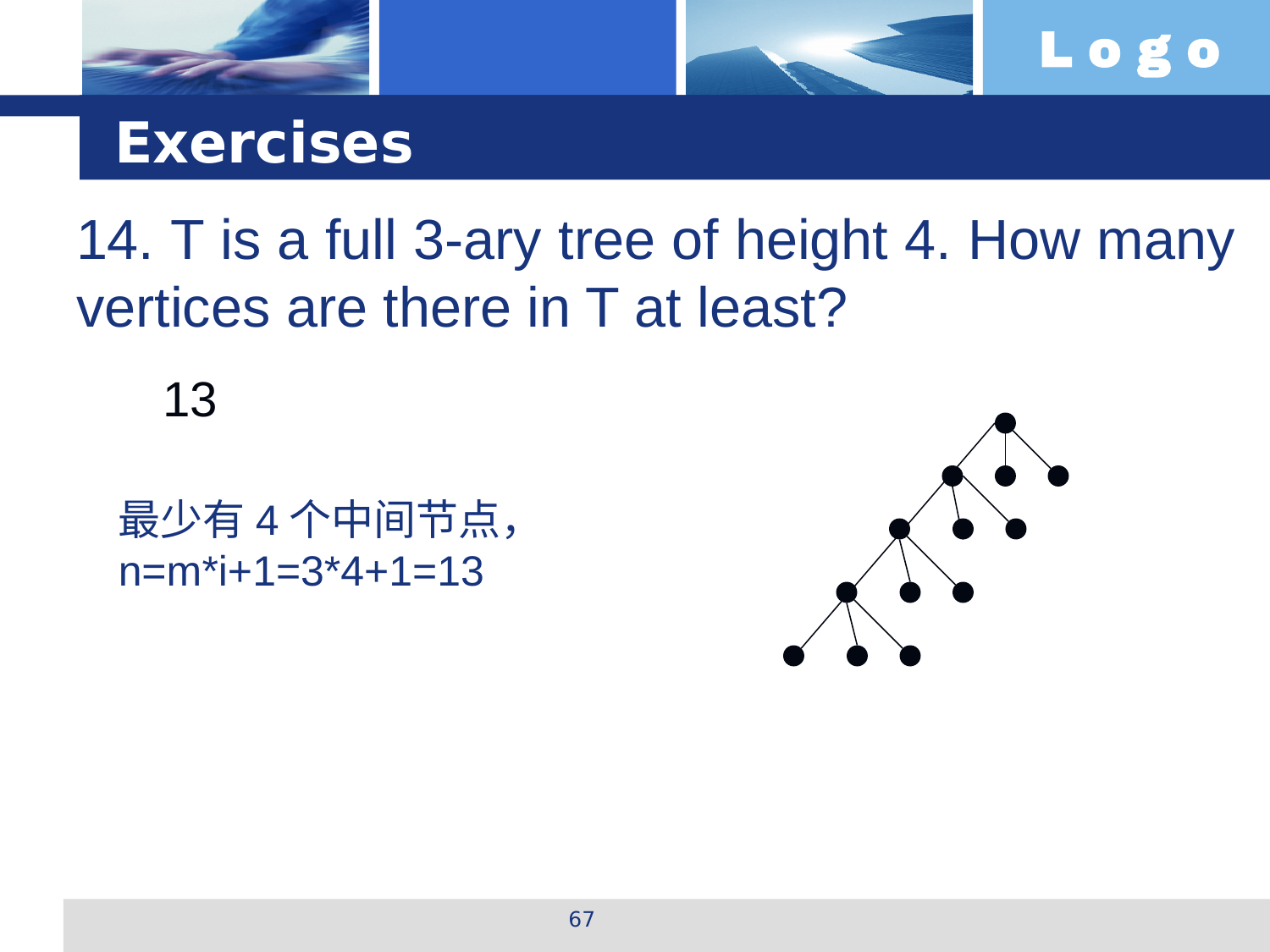

# Exercises
14. T is a full 3-ary tree of height 4. How many vertices are there in T at least?

13

最少有4个中间节点，n=m*i+1=3*4+1=13
67